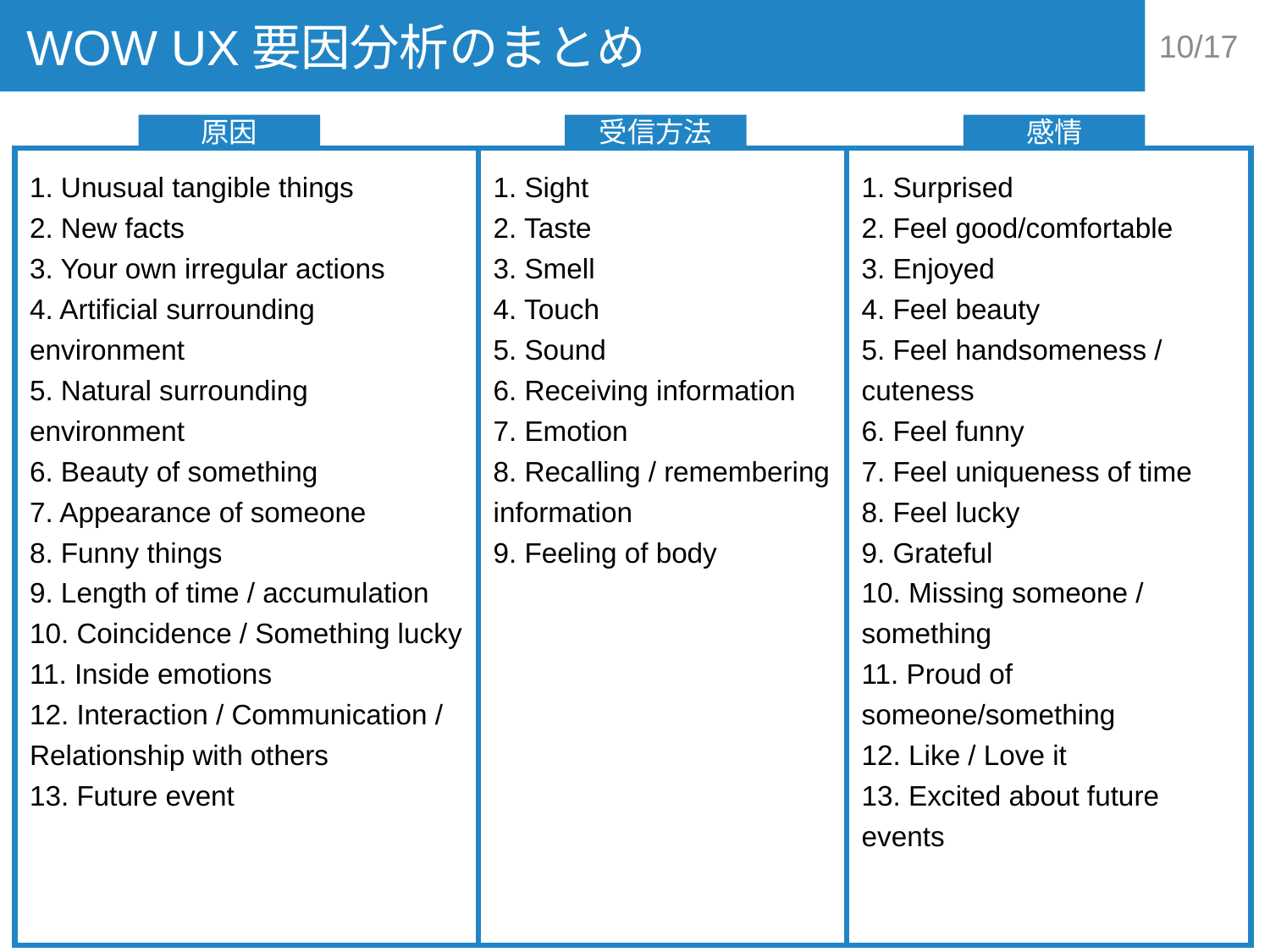

WOW UX要因分析のまとめ
10/17
原因
受信方法
感情
1. Unusual tangible things
2. New facts
3. Your own irregular actions
4. Artiﬁcial surrounding environment
5. Natural surrounding environment
6. Beauty of something
7. Appearance of someone
8. Funny things
9. Length of time / accumulation
10. Coincidence / Something lucky
11. Inside emotions
12. Interaction / Communication / Relationship with others
13. Future event
1. Sight
2. Taste
3. Smell
4. Touch
5. Sound
6. Receiving information
7. Emotion
8. Recalling / remembering information
9. Feeling of body
1. Surprised
2. Feel good/comfortable
3. Enjoyed
4. Feel beauty
5. Feel handsomeness / cuteness
6. Feel funny
7. Feel uniqueness of time
8. Feel lucky
9. Grateful
10. Missing someone / something
11. Proud of someone/something
12. Like / Love it
13. Excited about future events